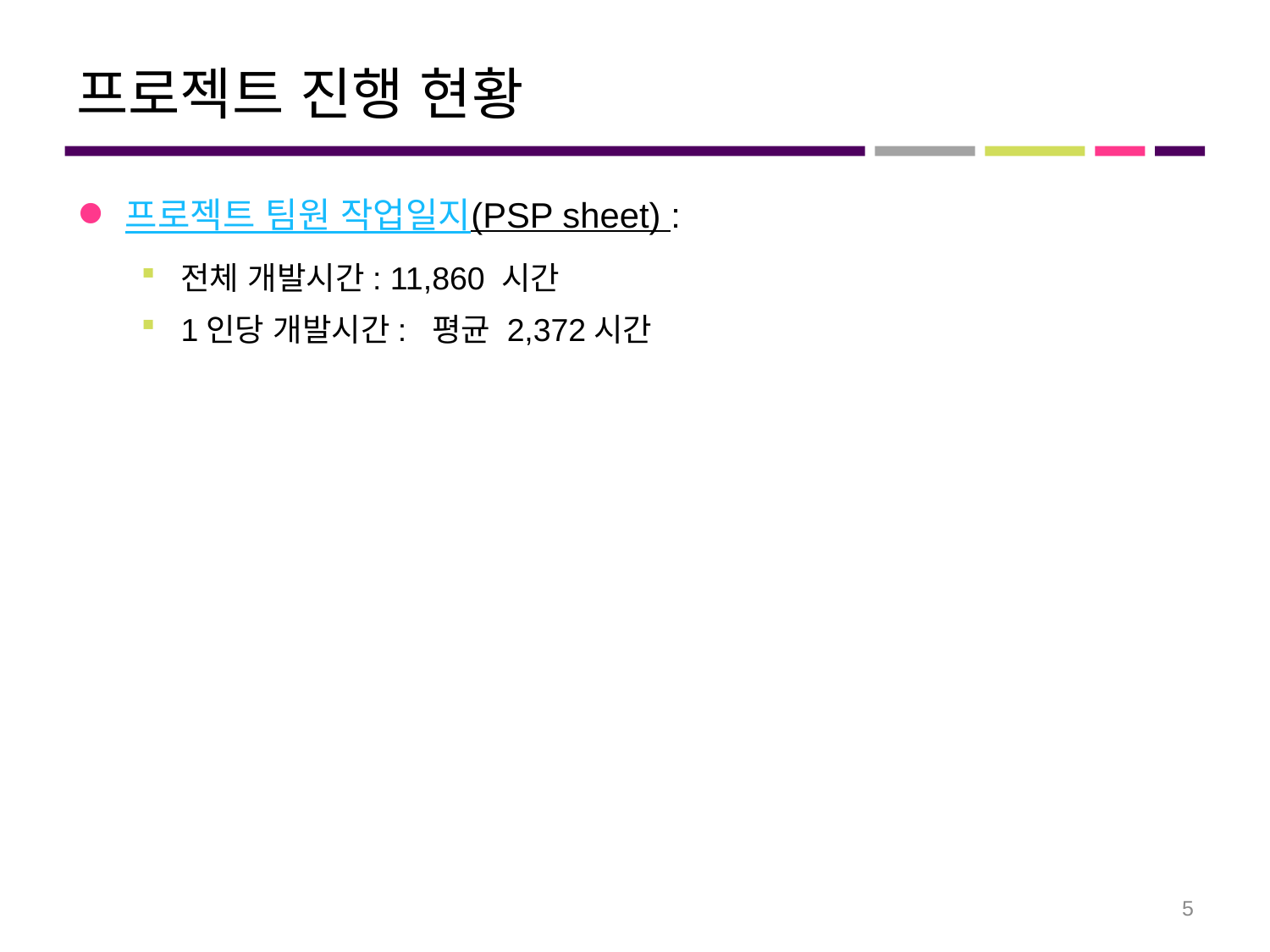

# 프로젝트 진행 현황
프로젝트 팀원 작업일지(PSP sheet) :
전체 개발시간: 11,860 시간
1인당 개발시간:  평균 2,372시간

5